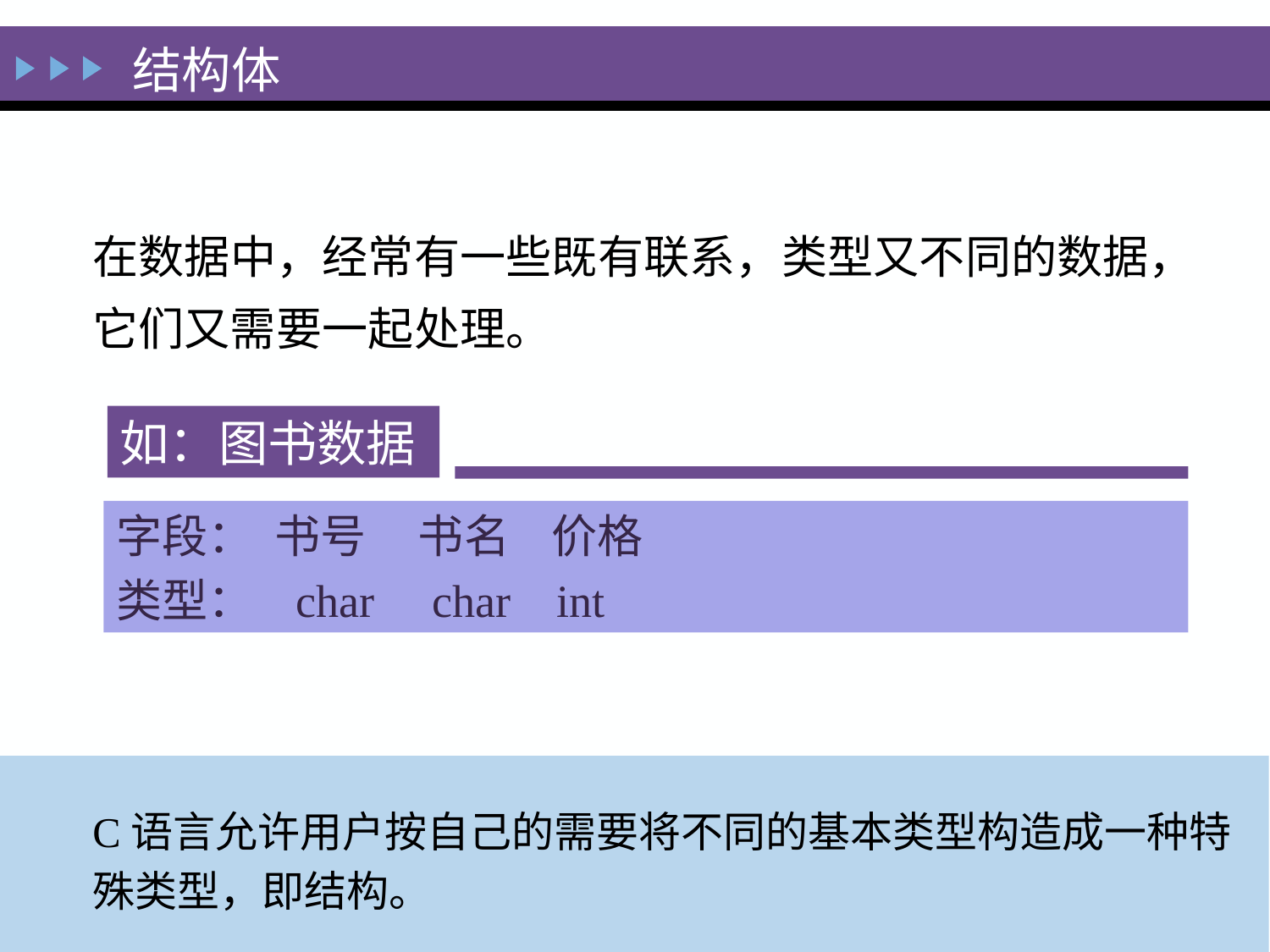

结构体
在数据中，经常有一些既有联系，类型又不同的数据，它们又需要一起处理。
如：图书数据

字段：  书号     书名    价格
类型：   char     char    int

C语言允许用户按自己的需要将不同的基本类型构造成一种特
殊类型，即结构。